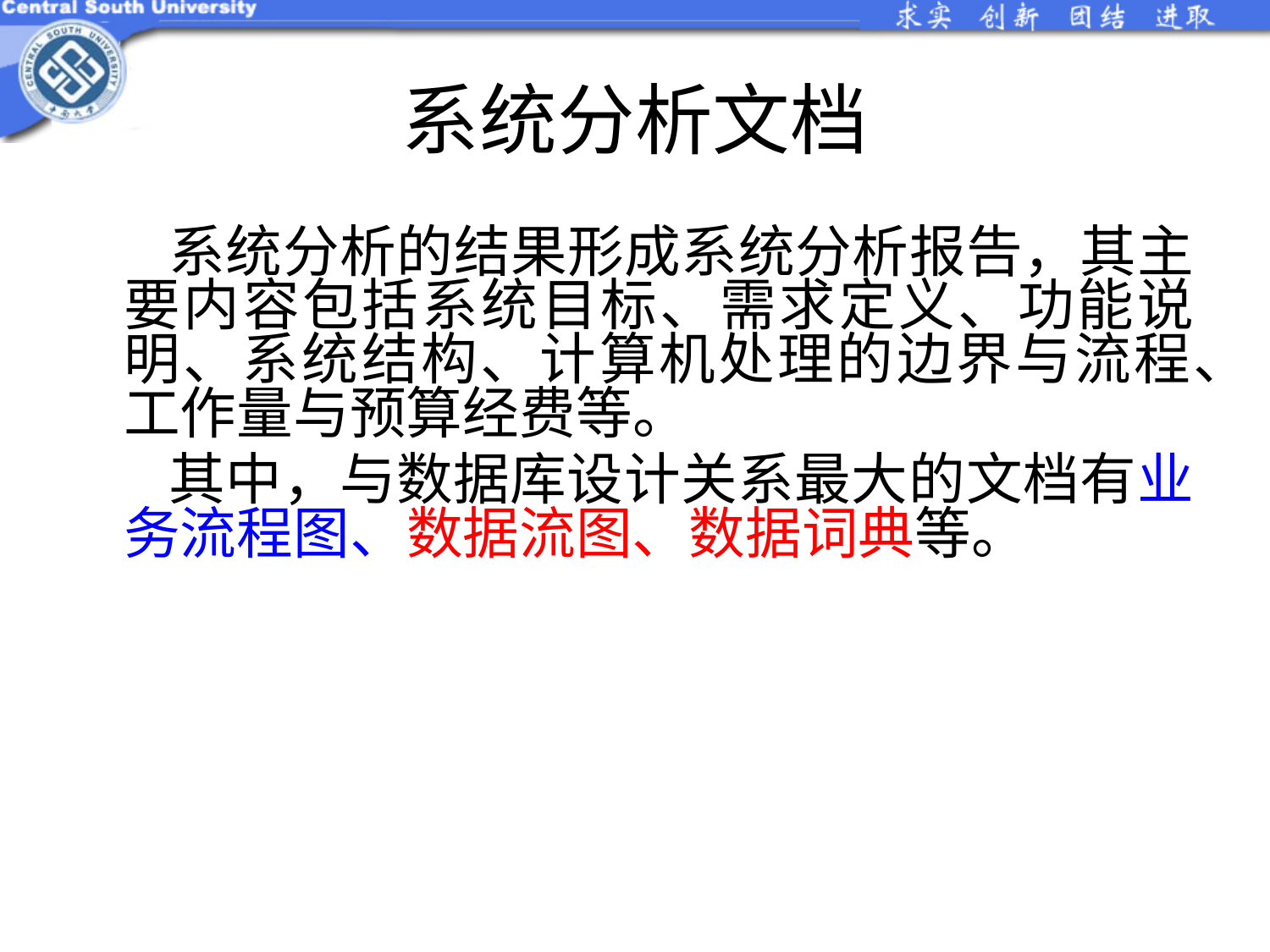

# 系统分析文档
      系统分析的结果形成系统分析报告，其主要内容包括系统目标、需求定义、功能说明、系统结构、计算机处理的边界与流程、工作量与预算经费等。
      其中，与数据库设计关系最大的文档有业务流程图、数据流图、数据词典等。